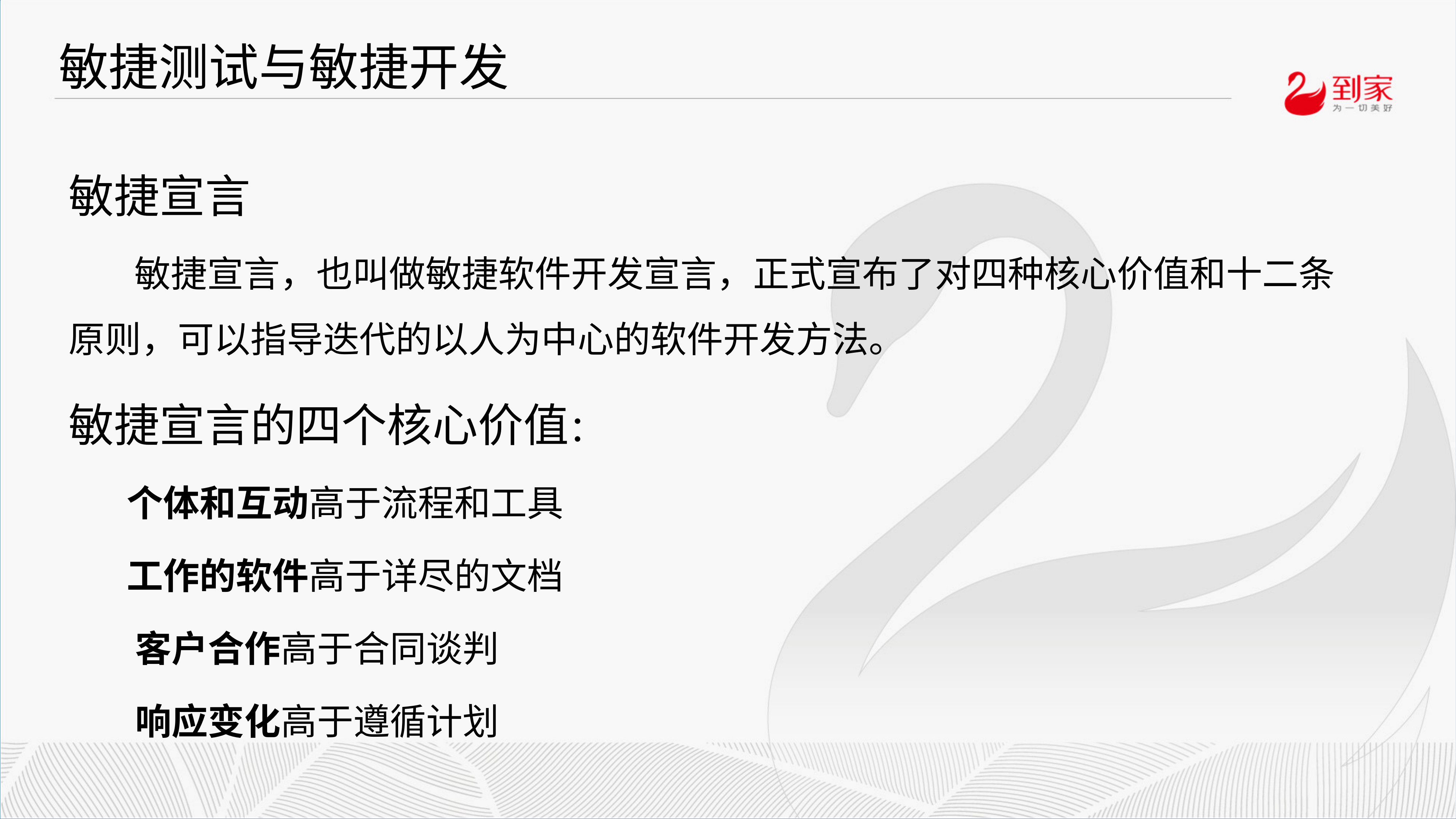

# 敏捷测试与敏捷开发
敏捷宣言
       敏捷宣言，也叫做敏捷软件开发宣言，正式宣布了对四种核心价值和十二条原则，可以指导迭代的以人为中心的软件开发方法。
敏捷宣言的四个核心价值：
      个体和互动高于流程和工具
      工作的软件高于详尽的文档
       客户合作高于合同谈判
       响应变化高于遵循计划